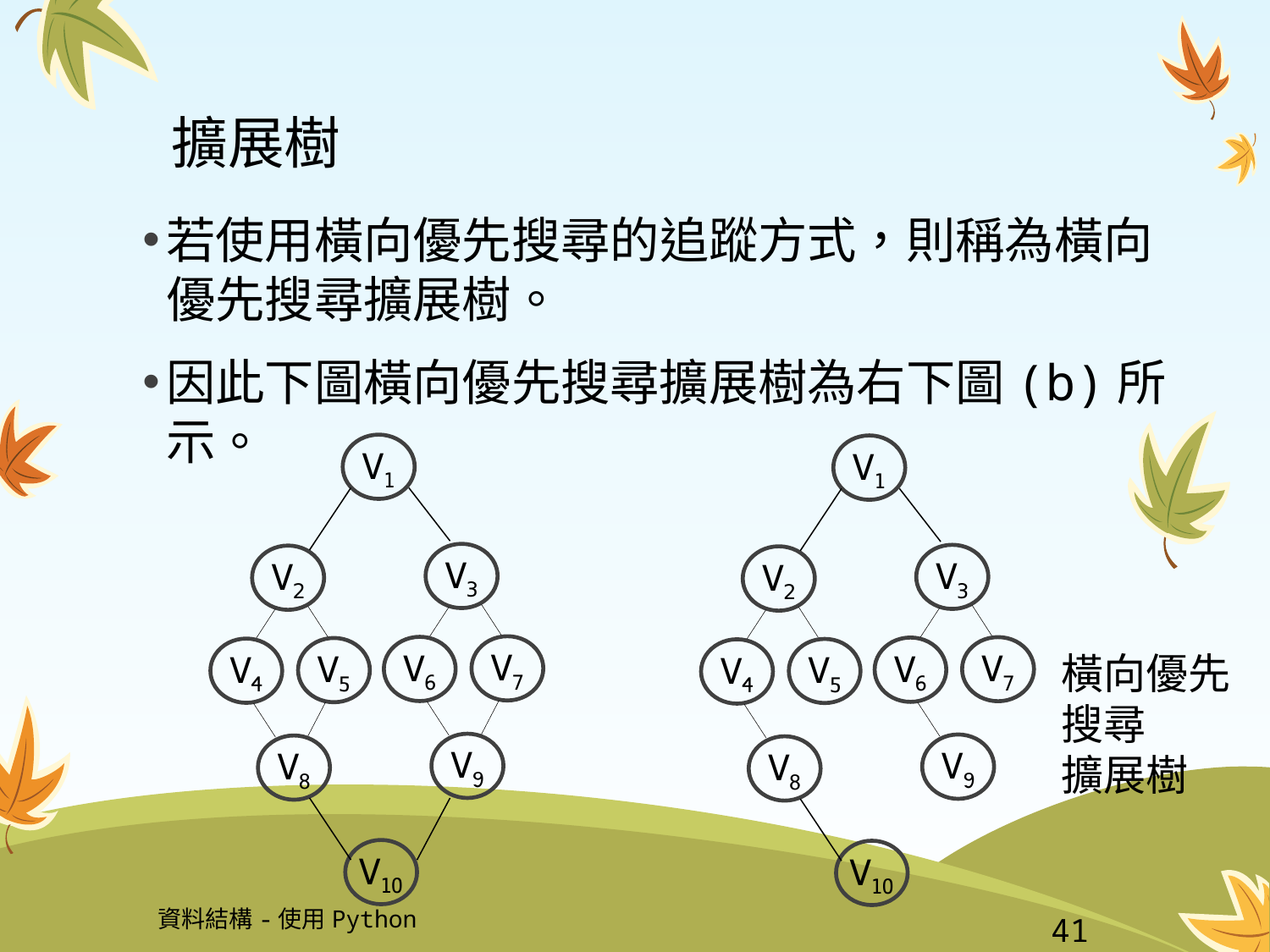

# 擴展樹
若使用橫向優先搜尋的追蹤方式，則稱為橫向優先搜尋擴展樹。
因此下圖橫向優先搜尋擴展樹為右下圖(b)所示。
V1

V3
V2

V7
V6
V5
V4

V9
V8

V10
V1

V3
V2

V7
V6
V5
V4
橫向優先搜尋
擴展樹

V9
V8

V10
資料結構-使用Python
41